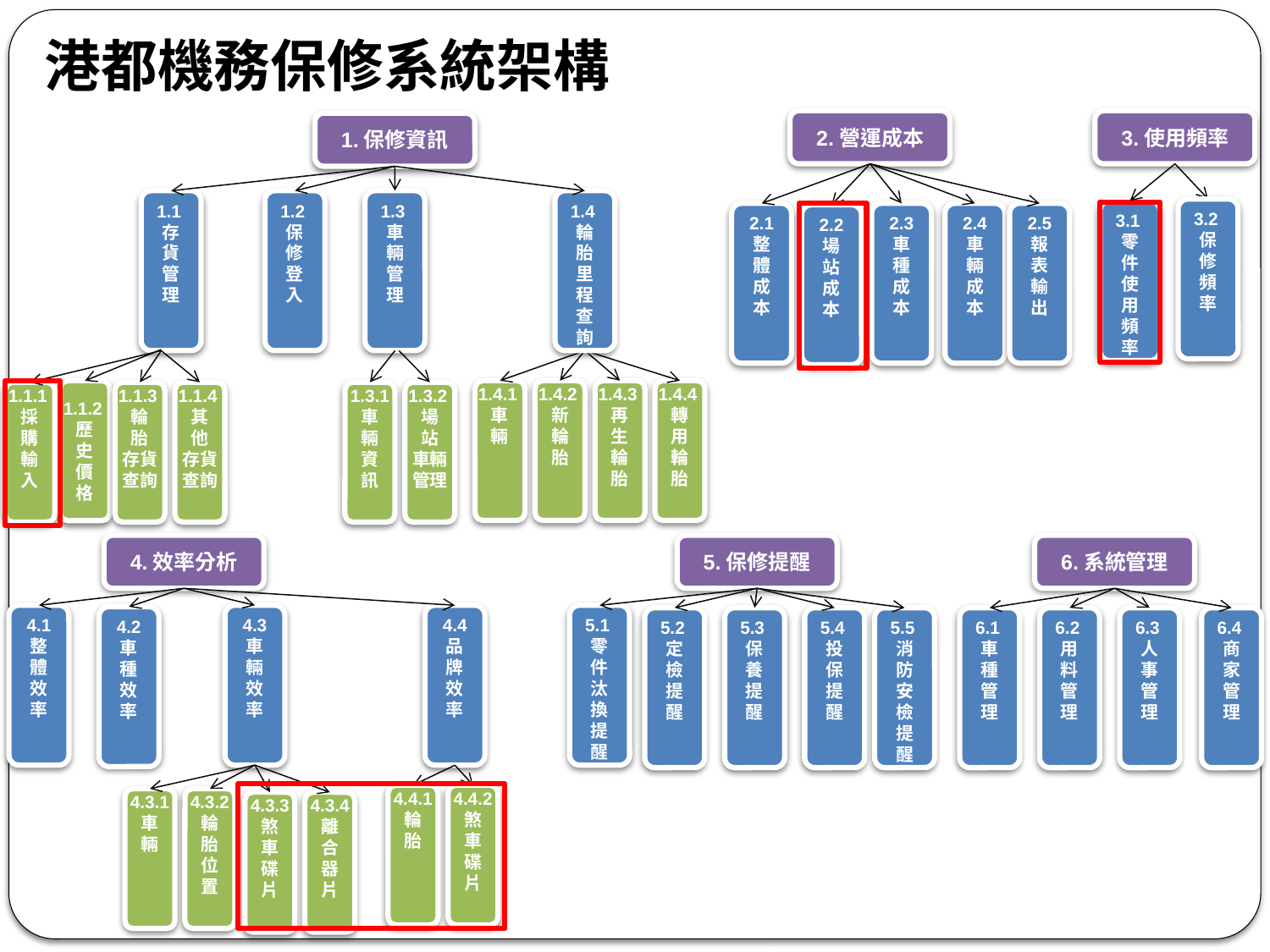

港都機務保修系統架構
3.使用頻率
2.營運成本
1.保修資訊
1.1存貨管理
1.2保修登入
1.3車輛管理
1.4輪胎里程查詢
3.2保修頻率
3.1零件使用頻率

2.1
整體
成本

2.3
車種成本
2.4
車輛成本
2.5
報表輸出
2.2
場站成本

1.4.1車
輛
1.4.2新
輪
胎
1.4.3再
生
輪
胎
1.4.4轉
用
輪
胎
1.1.2歷
史
價
格
1.1.1採
購
輸
入
1.1.3輪
胎
存貨查詢
1.1.4其
他
存貨查詢

1.3.1
車
輛
資
訊
1.3.2場
站
車輛管理
4.效率分析
5.保修提醒
6.系統管理
4.1
整體效率
4.3
車輛效率
4.4
品牌效率
5.1零件汰換
提醒
4.2
車種效率
5.2定檢提醒
5.3保養提醒
5.4投保提醒
5.5消防安檢
提醒
6.1車種
管理
6.2用料
管理
6.3人事
管理
6.4商家
管理

4.4.1
輪
胎
4.4.2
煞
車
碟
片
4.3.1
車
輛
4.3.2
輪
胎
位
置
4.3.3
煞
車
碟
片
4.3.4
離
合
器
片